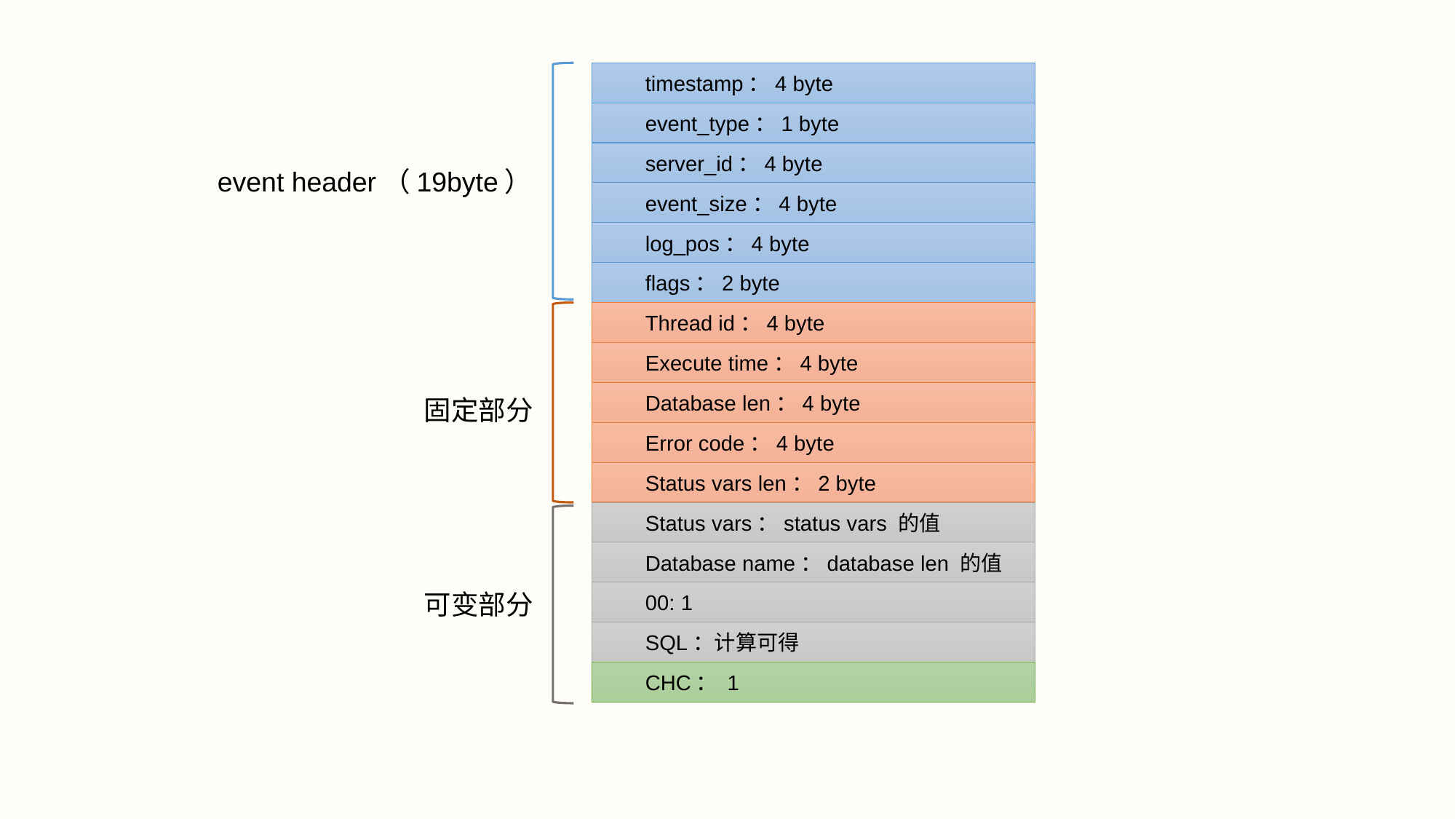

timestamp：4 byte
event_type：1 byte
server_id：4 byte
event header（19byte）
event_size：4 byte
log_pos：4 byte
flags：2 byte

Thread id：4 byte
Execute time：4 byte
Database len：4 byte
固定部分
Error code：4 byte
Status vars len：2 byte
Status vars：status vars 的值

Database name：database len 的值
可变部分
00: 1
SQL：计算可得
CHC： 1